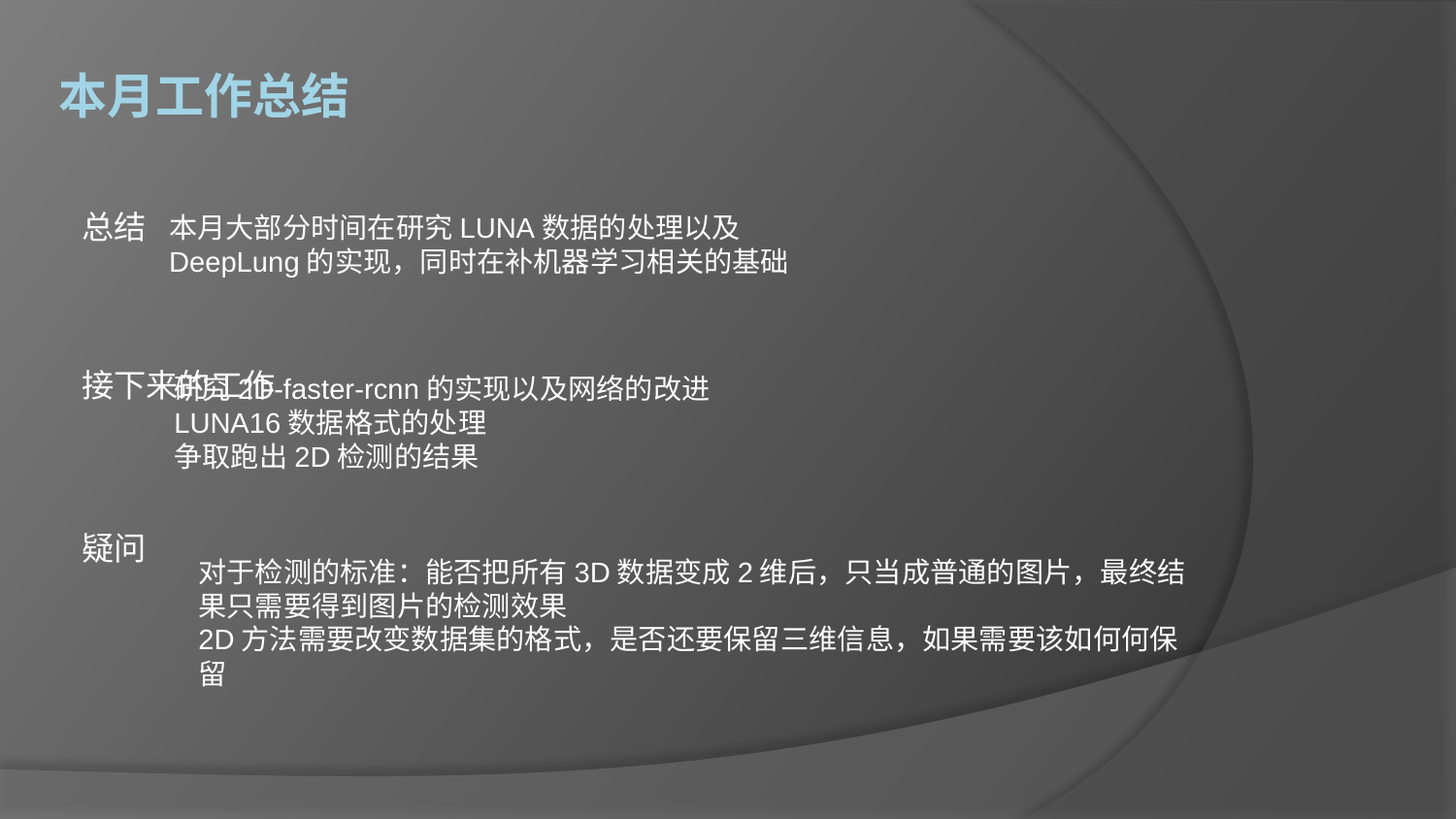

# 本月工作总结
总结
本月大部分时间在研究LUNA数据的处理以及DeepLung的实现，同时在补机器学习相关的基础
接下来的工作
研究2D-faster-rcnn的实现以及网络的改进
LUNA16数据格式的处理
争取跑出2D检测的结果
疑问
对于检测的标准：能否把所有3D数据变成2维后，只当成普通的图片，最终结果只需要得到图片的检测效果
2D方法需要改变数据集的格式，是否还要保留三维信息，如果需要该如何何保留